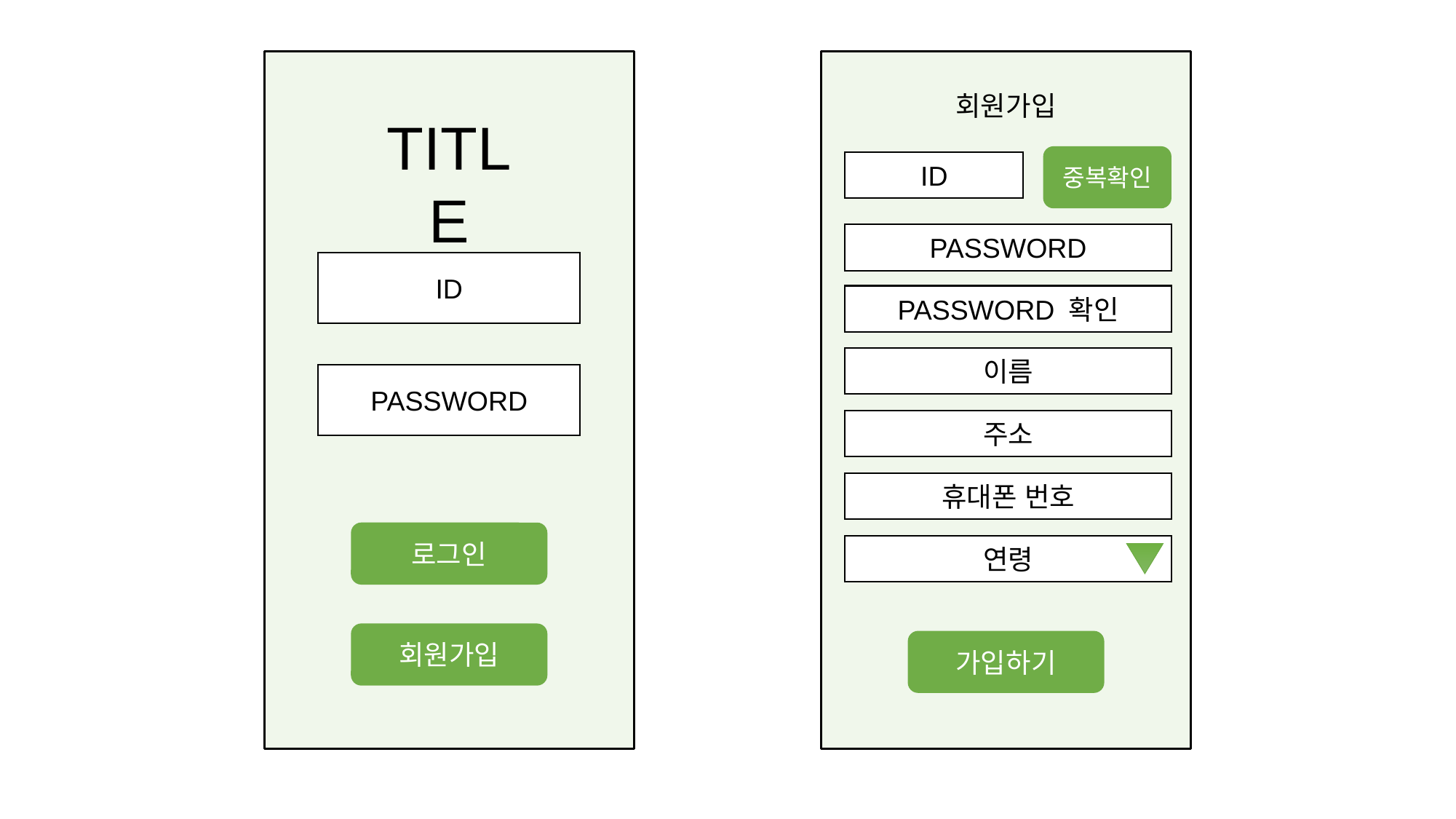

회원가입

TITLE
중복확인
ID
PASSWORD
ID
PASSWORD 확인
이름
PASSWORD
주소
휴대폰 번호
로그인
연령

회원가입
가입하기